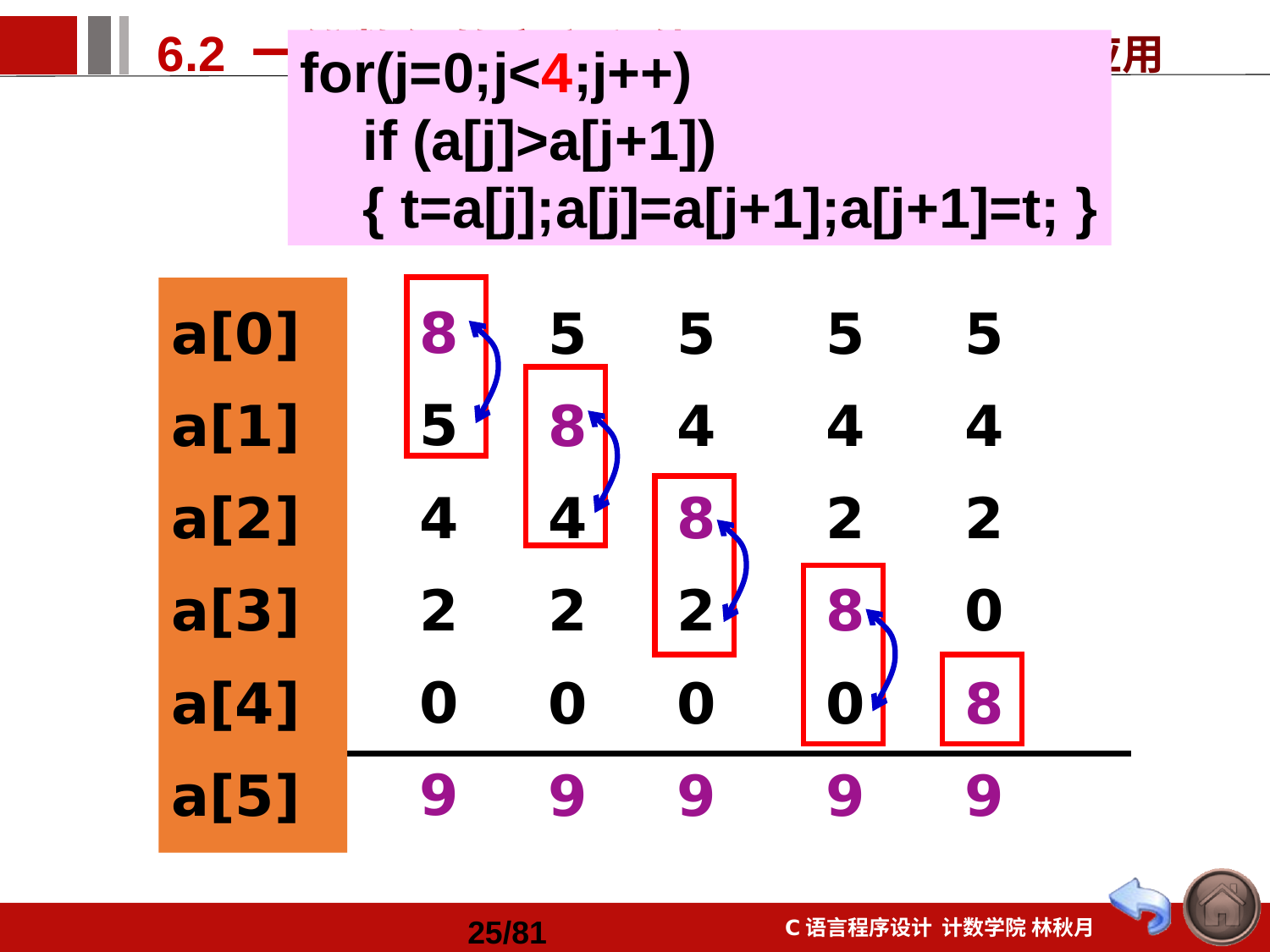

—— 数组应用
for(j=0;j<4;j++)
    if (a[j]>a[j+1])
    { t=a[j];a[j]=a[j+1];a[j+1]=t; }
8
5
4
2
0
9

a[0]
a[1]
a[2]
a[3]
a[4]
a[5]
5
8
4
2
0
9
5
4
8
2
0
9
5
4
2
8
0
9
5
4
2
0
8
9